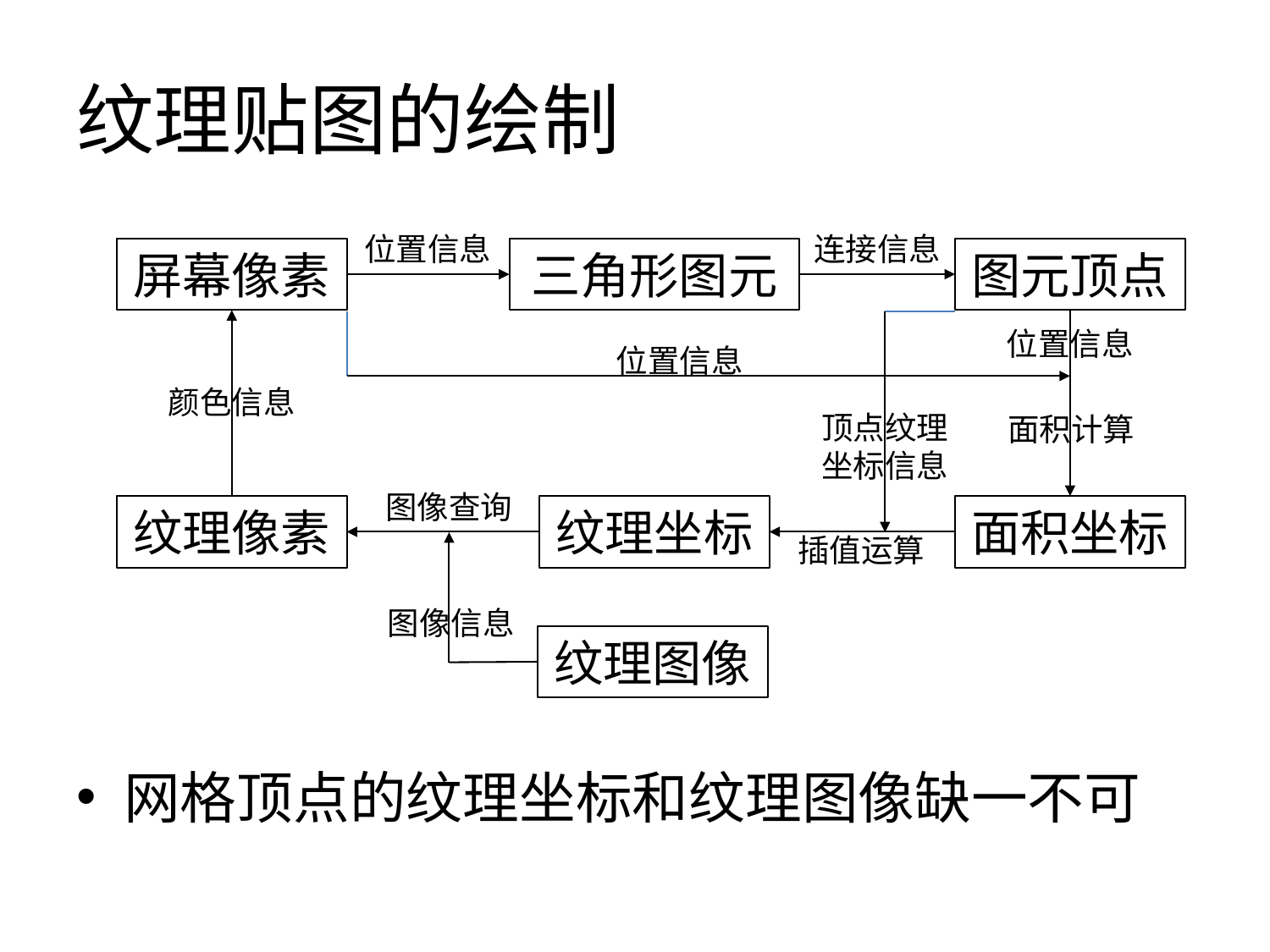

# 纹理贴图的绘制
位置信息
连接信息
屏幕像素
三角形图元
图元顶点
位置信息
位置信息
颜色信息
顶点纹理
坐标信息
面积计算
图像查询
纹理像素
纹理坐标
面积坐标
插值运算
图像信息
纹理图像
网格顶点的纹理坐标和纹理图像缺一不可